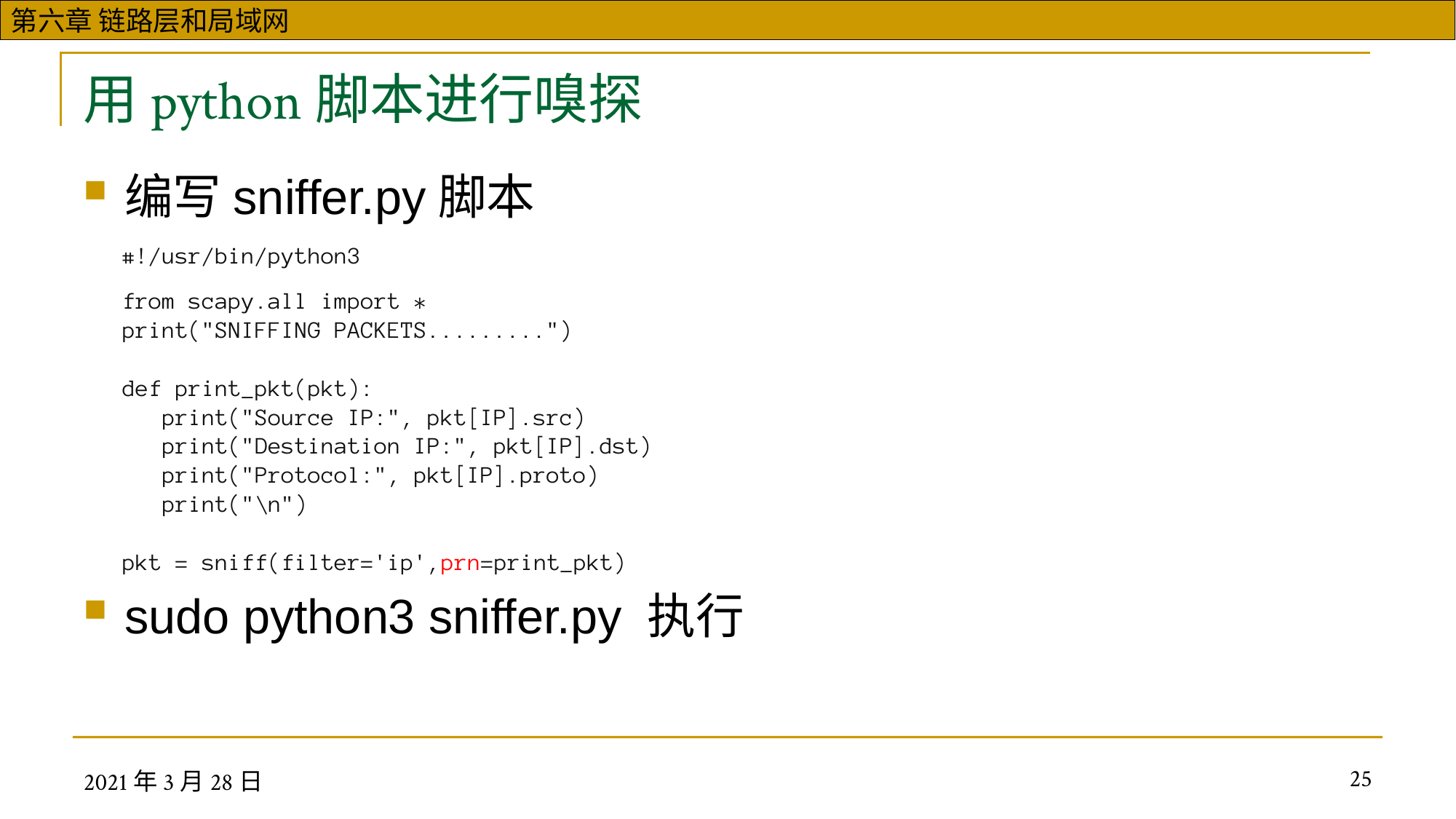

# 用python脚本进行嗅探
编写sniffer.py脚本
#!/usr/bin/python3
from scapy.all import *
print("SNIFFING PACKETS.........")

def print_pkt(pkt):
   print("Source IP:", pkt[IP].src)
   print("Destination IP:", pkt[IP].dst)
   print("Protocol:", pkt[IP].proto)
   print("\n")

pkt = sniff(filter='ip',prn=print_pkt)
sudo python3 sniffer.py 执行
25
2021年3月28日